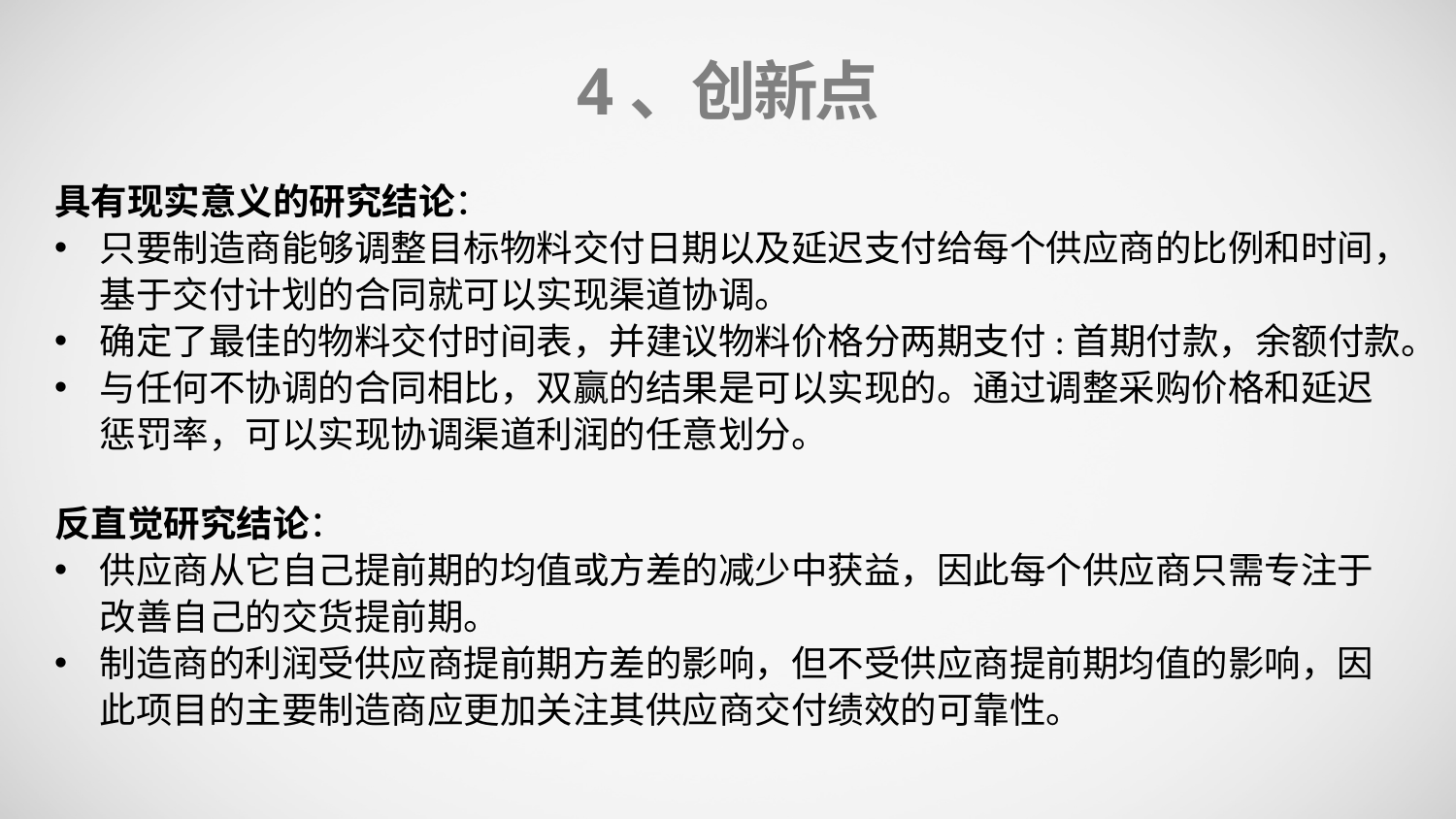

4、创新点
具有现实意义的研究结论：
只要制造商能够调整目标物料交付日期以及延迟支付给每个供应商的比例和时间，基于交付计划的合同就可以实现渠道协调。
确定了最佳的物料交付时间表，并建议物料价格分两期支付:首期付款，余额付款。
与任何不协调的合同相比，双赢的结果是可以实现的。通过调整采购价格和延迟惩罚率，可以实现协调渠道利润的任意划分。

反直觉研究结论：
供应商从它自己提前期的均值或方差的减少中获益，因此每个供应商只需专注于改善自己的交货提前期。
制造商的利润受供应商提前期方差的影响，但不受供应商提前期均值的影响，因此项目的主要制造商应更加关注其供应商交付绩效的可靠性。